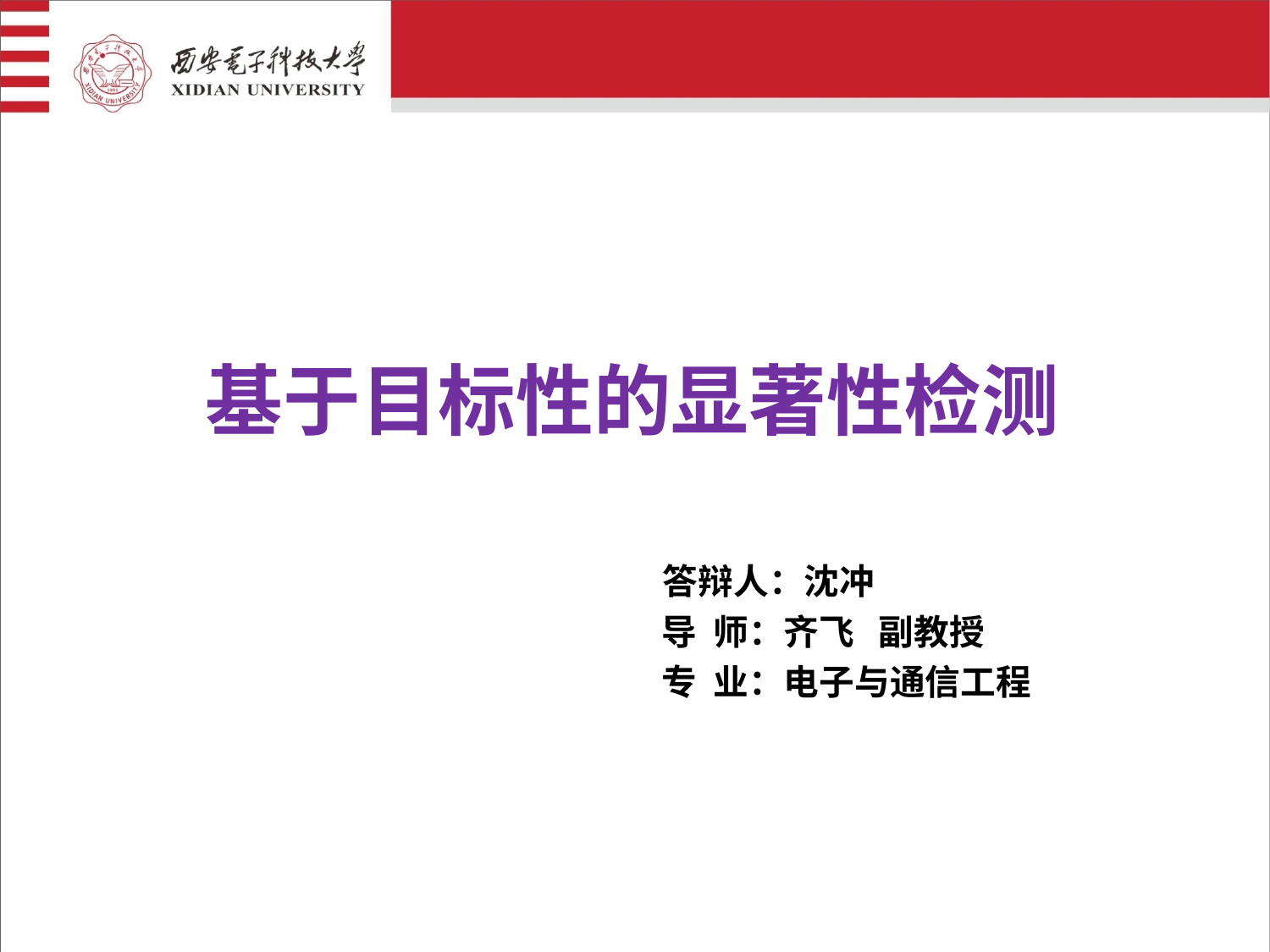

# 基于目标性的显著性检测
     答辩人：沈冲
      导  师：齐飞   副教授
      专  业：电子与通信工程